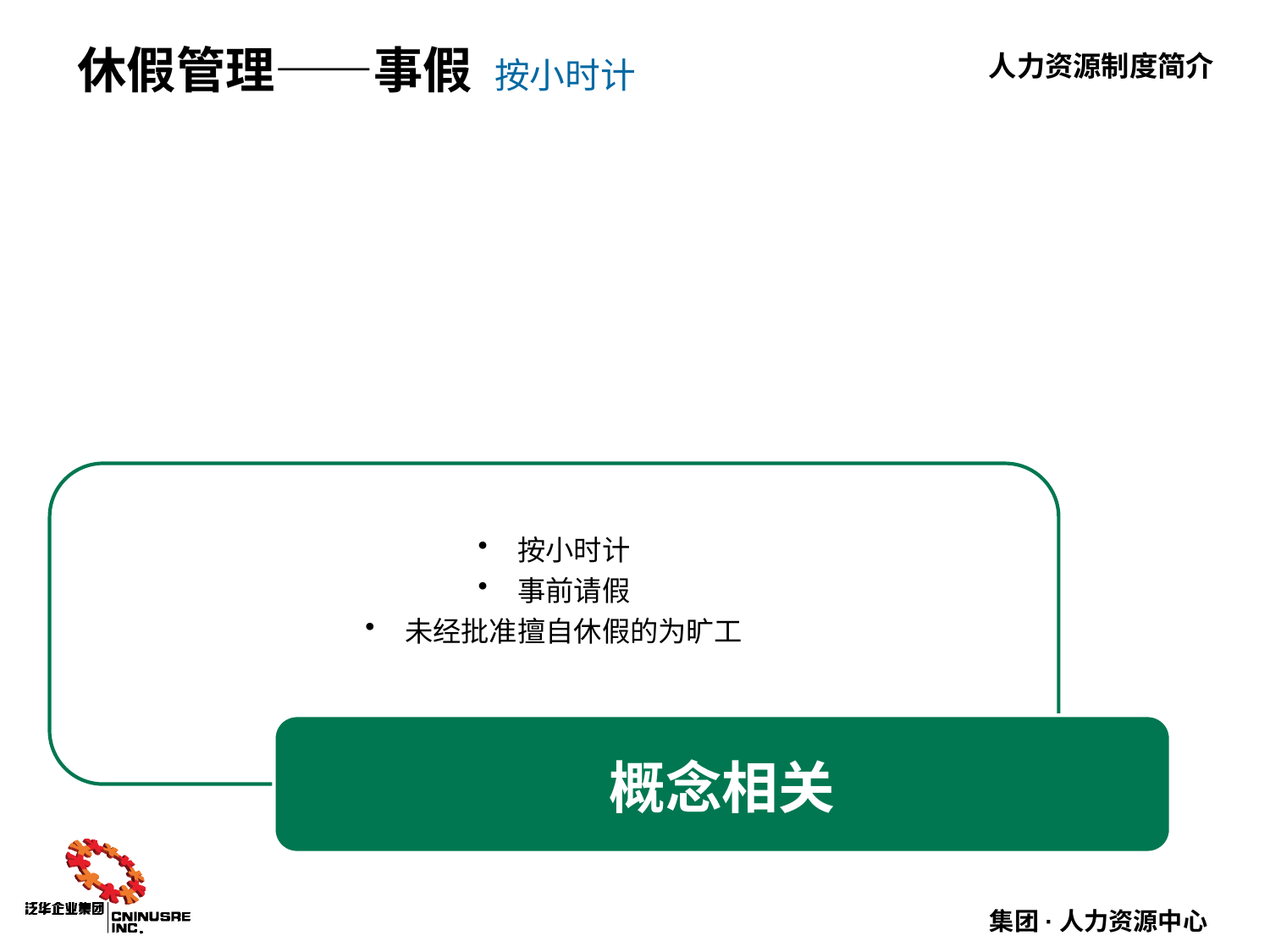

# 休假管理——事假  按小时计
概念相关
按小时计
事前请假
未经批准擅自休假的为旷工